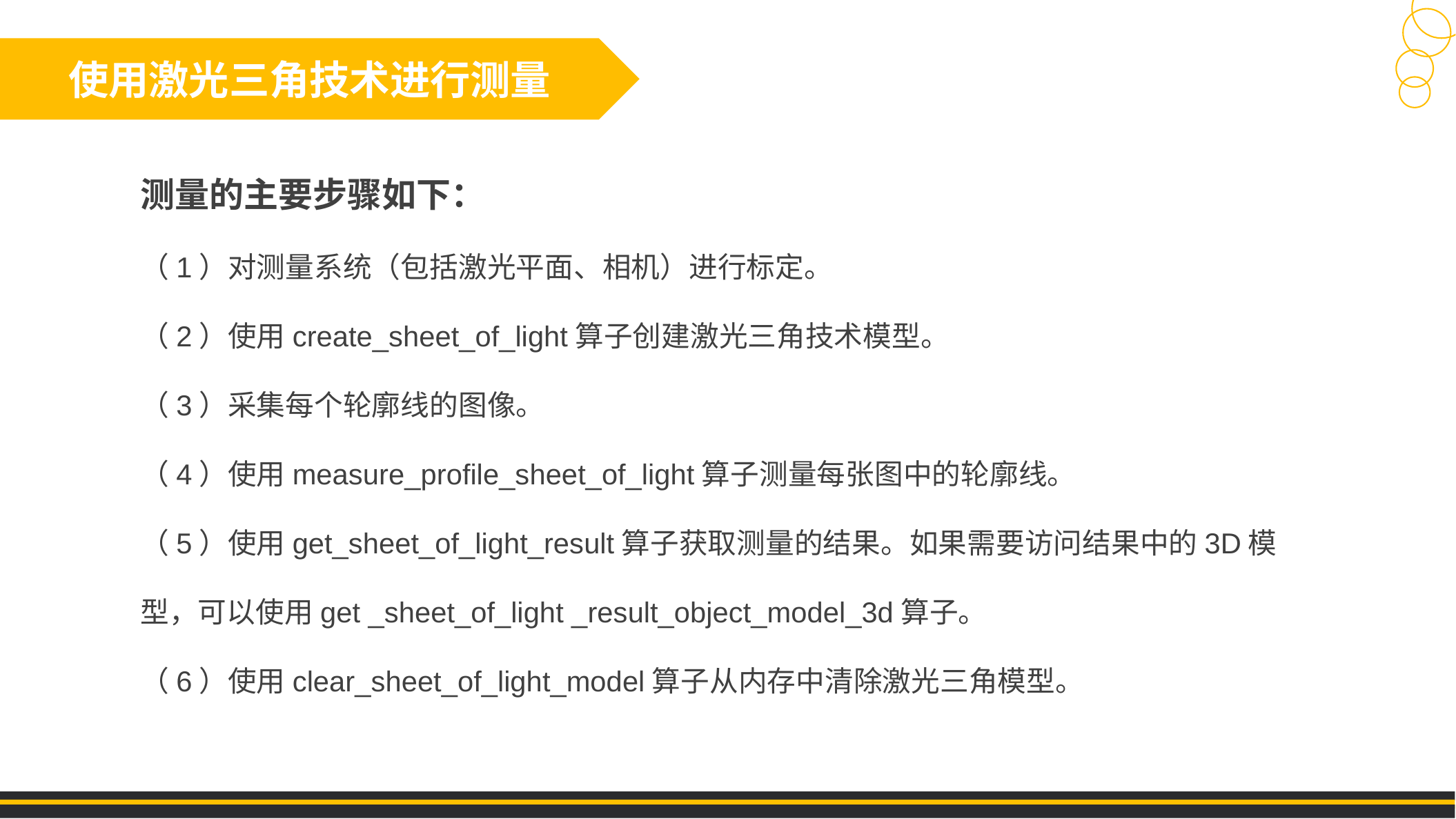

使用激光三角技术进行测量
测量的主要步骤如下：
（1）对测量系统（包括激光平面、相机）进行标定。
（2）使用create_sheet_of_light算子创建激光三角技术模型。
（3）采集每个轮廓线的图像。
（4）使用measure_profile_sheet_of_light算子测量每张图中的轮廓线。
（5）使用get_sheet_of_light_result算子获取测量的结果。如果需要访问结果中的3D模型，可以使用get _sheet_of_light _result_object_model_3d算子。
（6）使用clear_sheet_of_light_model算子从内存中清除激光三角模型。